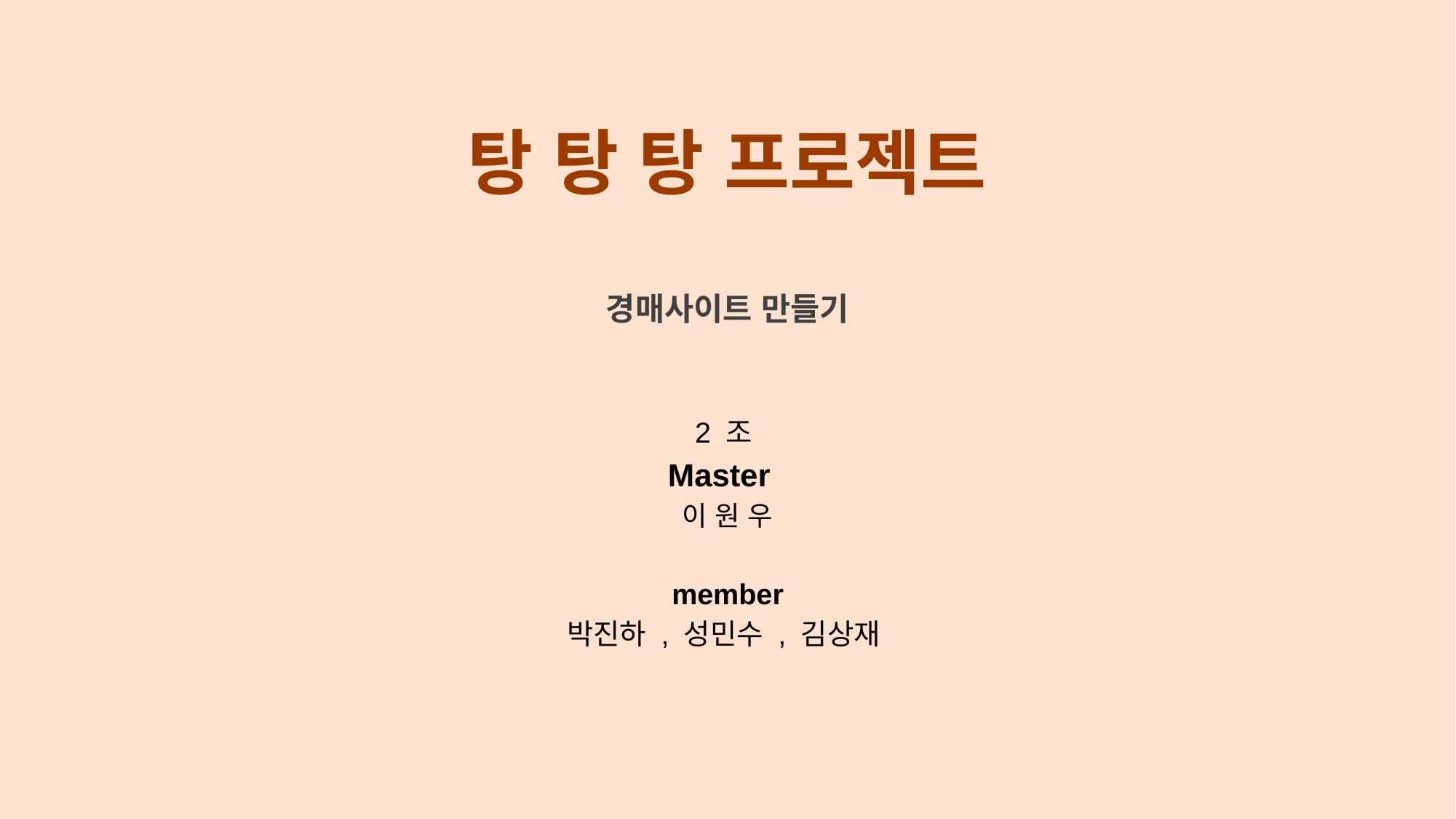

# 탕 탕 탕 프로젝트 경매사이트 만들기

2 조
Master
이 원 우

member
박진하 , 성민수 , 김상재